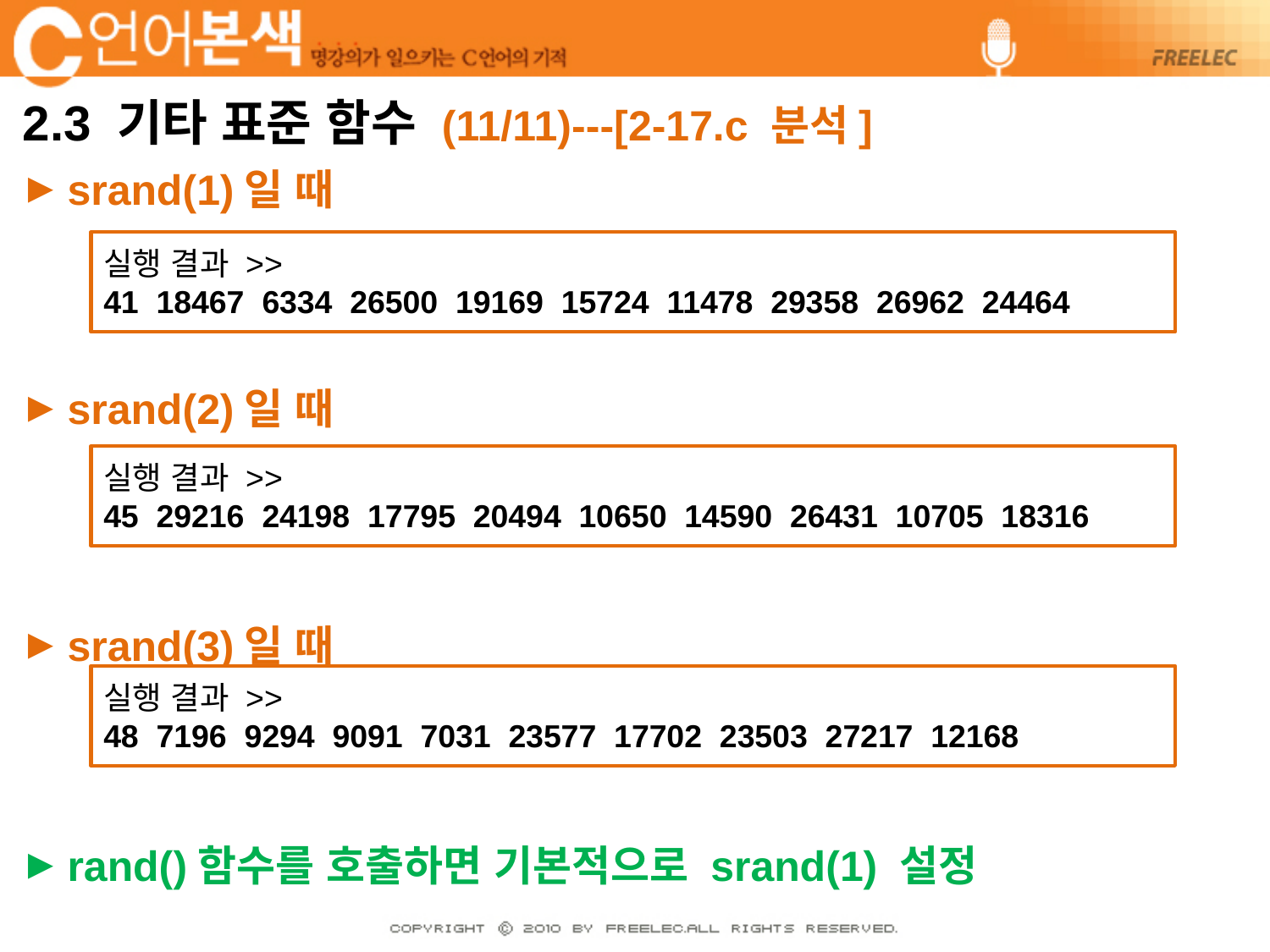

# 2.3 기타 표준 함수 (11/11)---[2-17.c 분석]
srand(1)일 때

srand(2)일 때

srand(3)일 때

rand()함수를 호출하면 기본적으로 srand(1) 설정
실행 결과 >>
41  18467  6334  26500  19169  15724  11478  29358  26962  24464
실행 결과 >>
45  29216  24198  17795  20494  10650  14590  26431  10705  18316
실행 결과 >>
48  7196  9294  9091  7031  23577  17702  23503  27217  12168